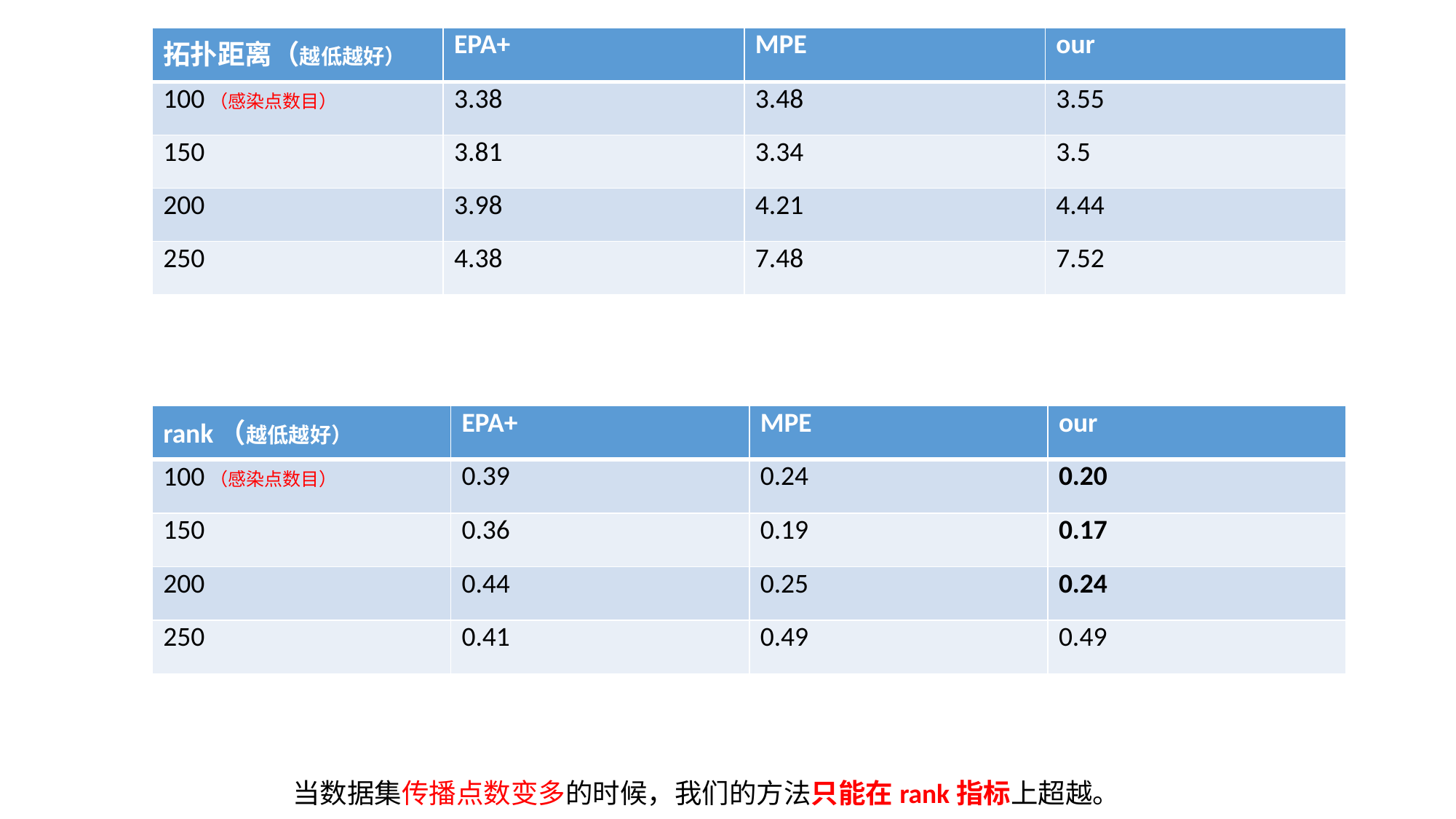

| 拓扑距离（越低越好） | EPA+ | MPE | our |
| --- | --- | --- | --- |
| 100（感染点数目） | 3.38 | 3.48 | 3.55 |
| 150 | 3.81 | 3.34 | 3.5 |
| 200 | 3.98 | 4.21 | 4.44 |
| 250 | 4.38 | 7.48 | 7.52 |
| rank（越低越好） | EPA+ | MPE | our |
| --- | --- | --- | --- |
| 100（感染点数目） | 0.39 | 0.24 | 0.20 |
| 150 | 0.36 | 0.19 | 0.17 |
| 200 | 0.44 | 0.25 | 0.24 |
| 250 | 0.41 | 0.49 | 0.49 |
当数据集传播点数变多的时候，我们的方法只能在rank指标上超越。